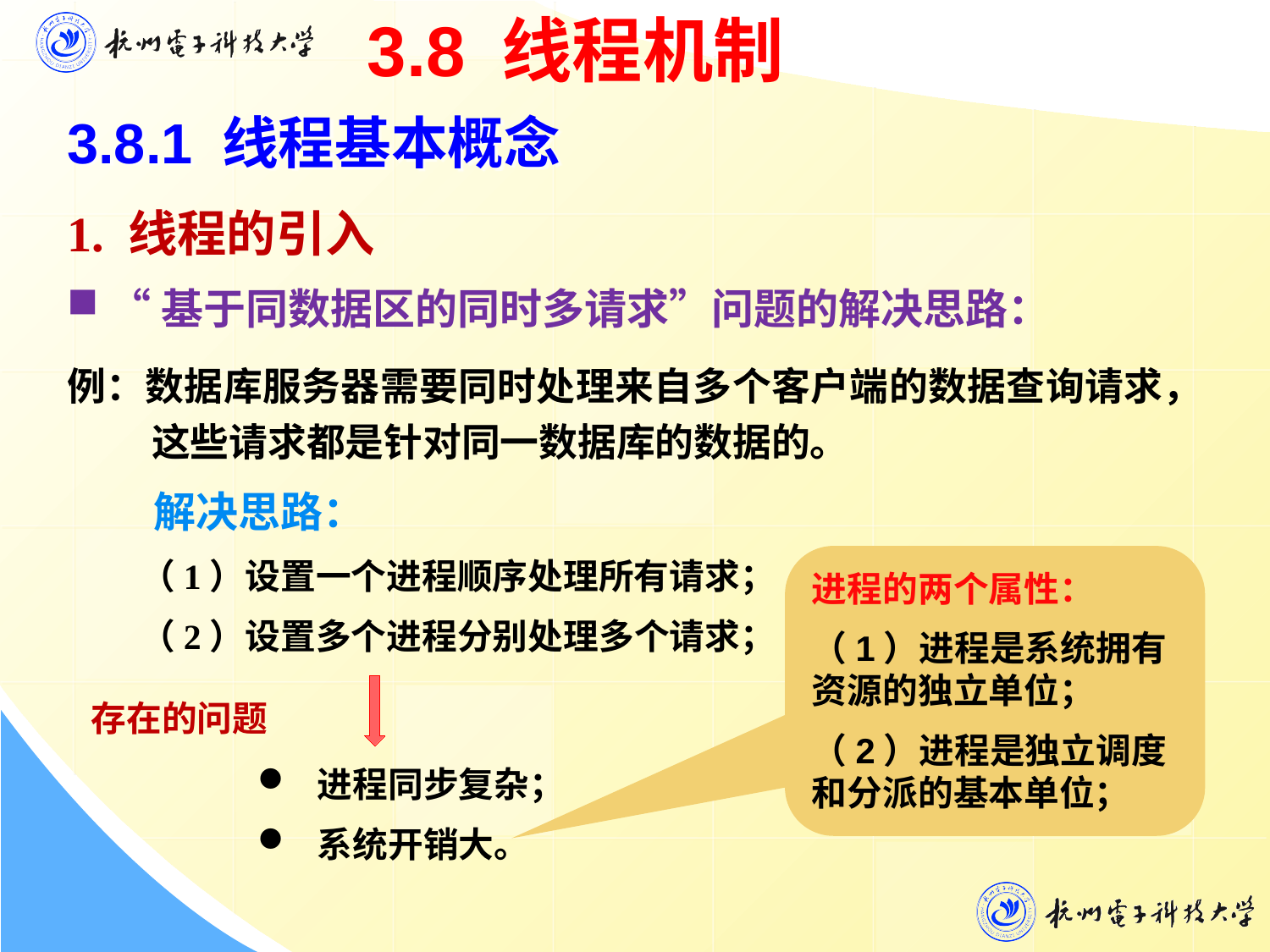

3.8 线程机制

3.8.1 线程基本概念
1. 线程的引入
 “基于同数据区的同时多请求”问题的解决思路：
例：数据库服务器需要同时处理来自多个客户端的数据查询请求，这些请求都是针对同一数据库的数据的。
        解决思路：
        （1）设置一个进程顺序处理所有请求；
        （2）设置多个进程分别处理多个请求；
进程的两个属性：
（1）进程是系统拥有资源的独立单位；
（2）进程是独立调度和分派的基本单位；

 存在的问题
  进程同步复杂；
  系统开销大。